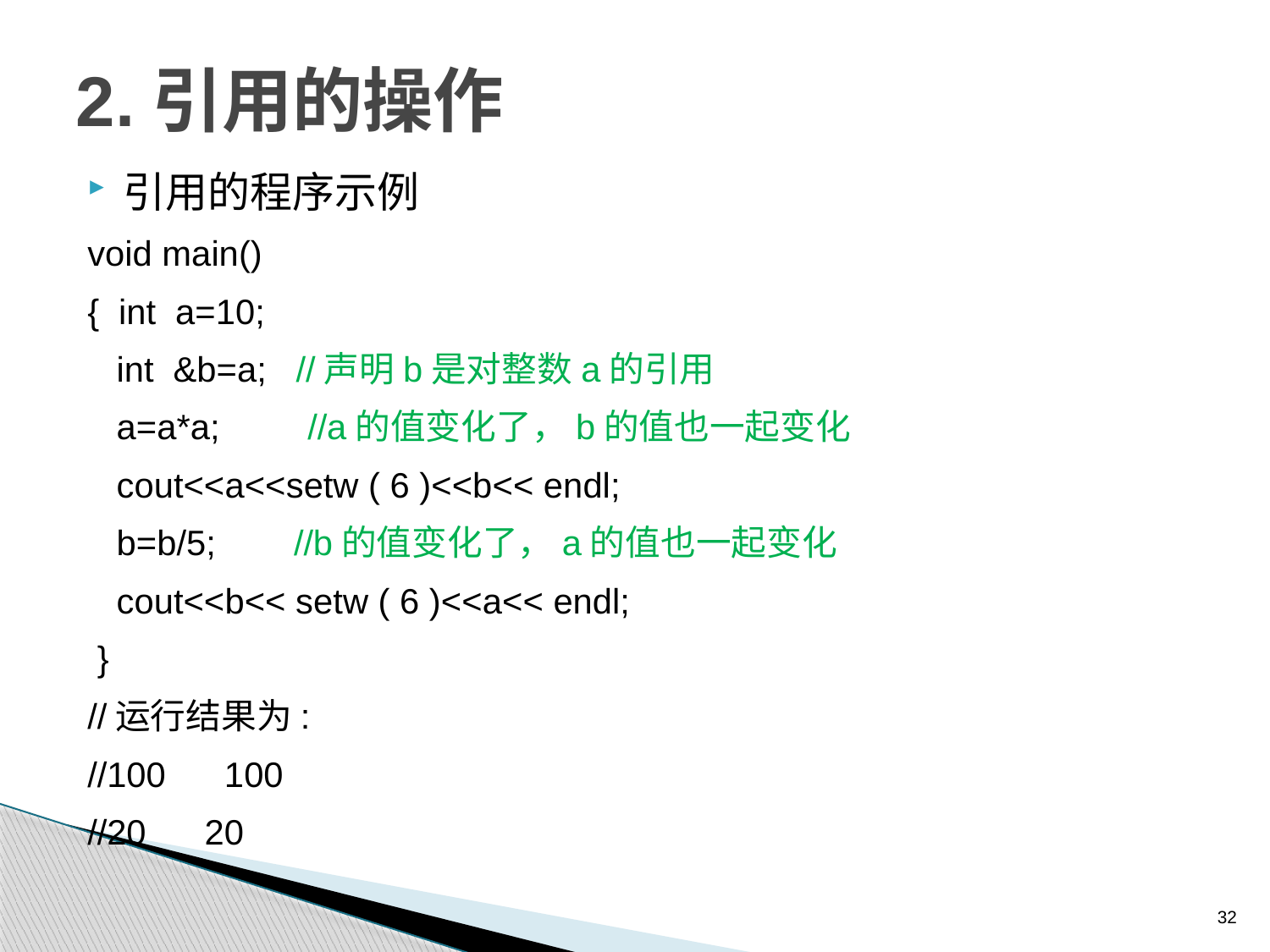

# 2.引用的操作
引用的程序示例
void main()
{  int  a=10;
   int  &b=a;   //声明b是对整数a的引用
   a=a*a;         //a的值变化了，b的值也一起变化
   cout<<a<<setw ( 6 )<<b<< endl;
   b=b/5;        //b的值变化了，a的值也一起变化
   cout<<b<< setw ( 6 )<<a<< endl;
 }
//运行结果为:
//100      100
//20      20

32